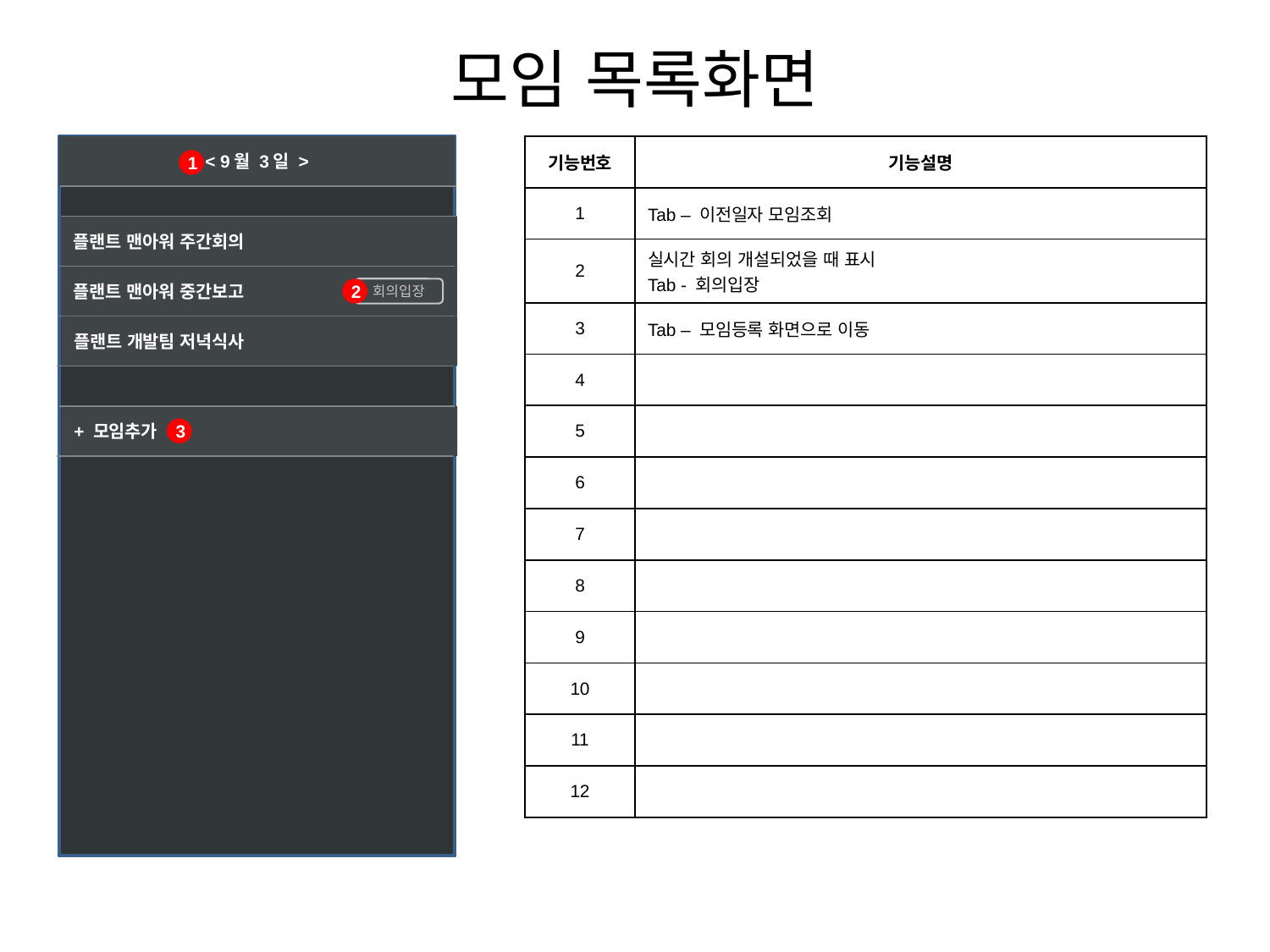

# 모임 목록화면
< 9월 3일 >

| 기능번호 | 기능설명 |
| --- | --- |
| 1 | Tab – 이전일자 모임조회 |
| 2 | 실시간 회의 개설되었을 때 표시 Tab - 회의입장 |
| 3 | Tab – 모임등록 화면으로 이동 |
| 4 |  |
| 5 |  |
| 6 |  |
| 7 |  |
| 8 |  |
| 9 |  |
| 10 |  |
| 11 |  |
| 12 |  |
1
플랜트 맨아워 주간회의
플랜트 맨아워 중간보고
회의입장
2
플랜트 개발팀 저녁식사
+ 모임추가
3